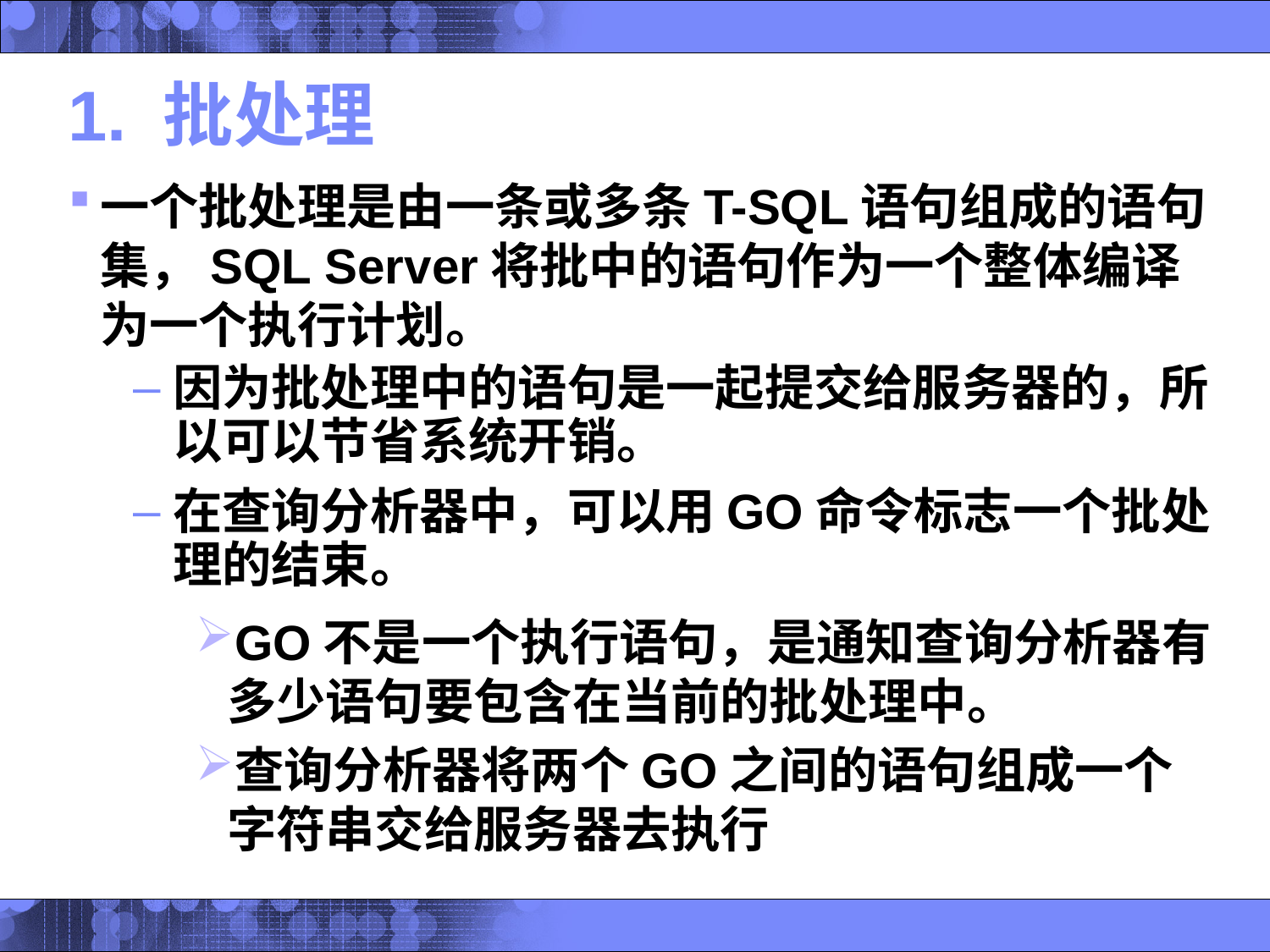

# 1. 批处理
一个批处理是由一条或多条T-SQL语句组成的语句集，SQL Server将批中的语句作为一个整体编译为一个执行计划。
因为批处理中的语句是一起提交给服务器的，所以可以节省系统开销。
在查询分析器中，可以用GO命令标志一个批处理的结束。
GO不是一个执行语句，是通知查询分析器有多少语句要包含在当前的批处理中。
查询分析器将两个GO之间的语句组成一个字符串交给服务器去执行